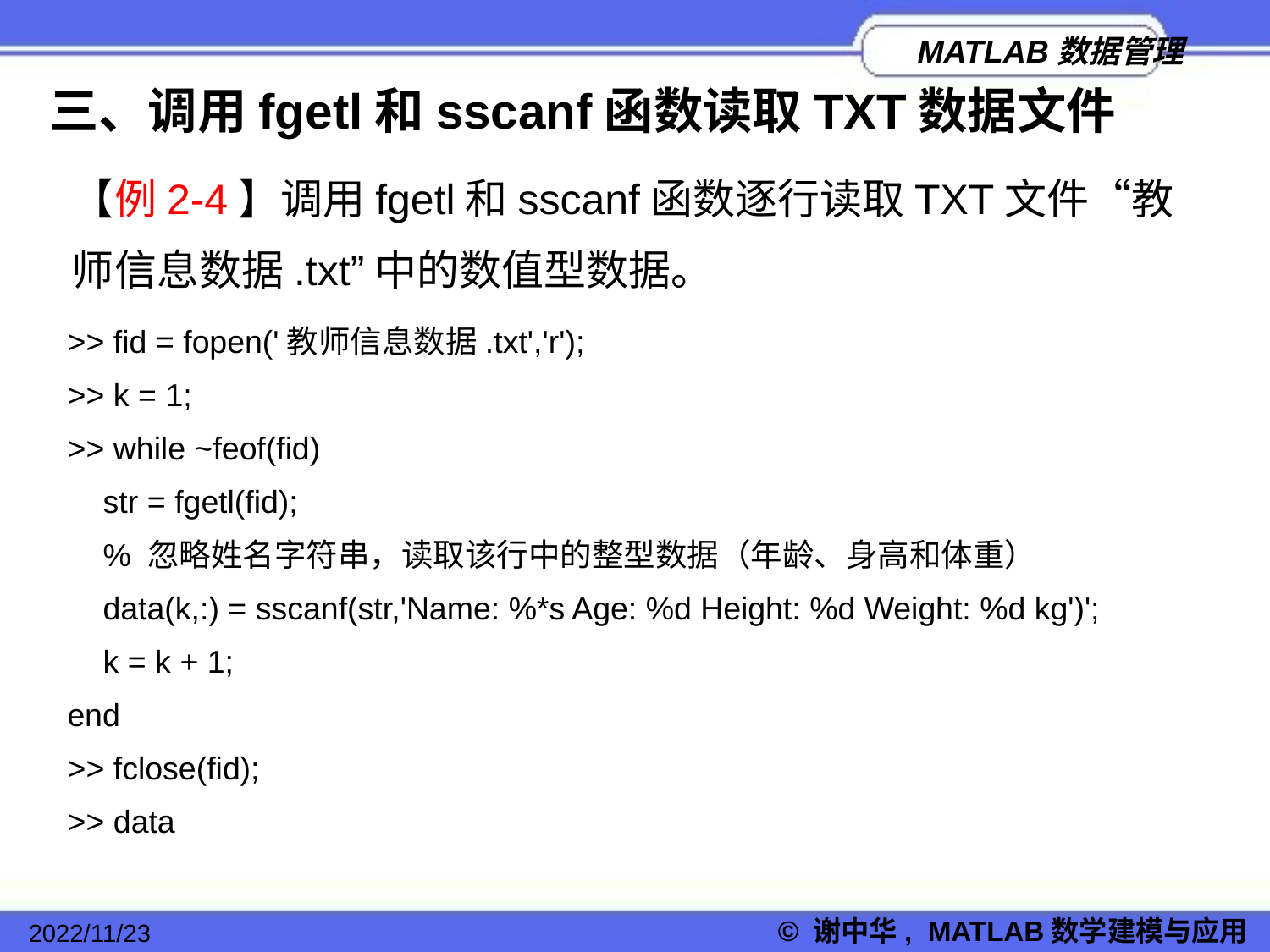

三、调用fgetl和sscanf函数读取TXT数据文件
【例2-4】调用fgetl和sscanf函数逐行读取TXT文件“教师信息数据.txt”中的数值型数据。
>> fid = fopen('教师信息数据.txt','r');
>> k = 1;
>> while ~feof(fid)
    str = fgetl(fid);
    % 忽略姓名字符串，读取该行中的整型数据（年龄、身高和体重）
    data(k,:) = sscanf(str,'Name: %*s Age: %d Height: %d Weight: %d kg')';
    k = k + 1;
end
>> fclose(fid);
>> data
© 谢中华,  MATLAB数学建模与应用